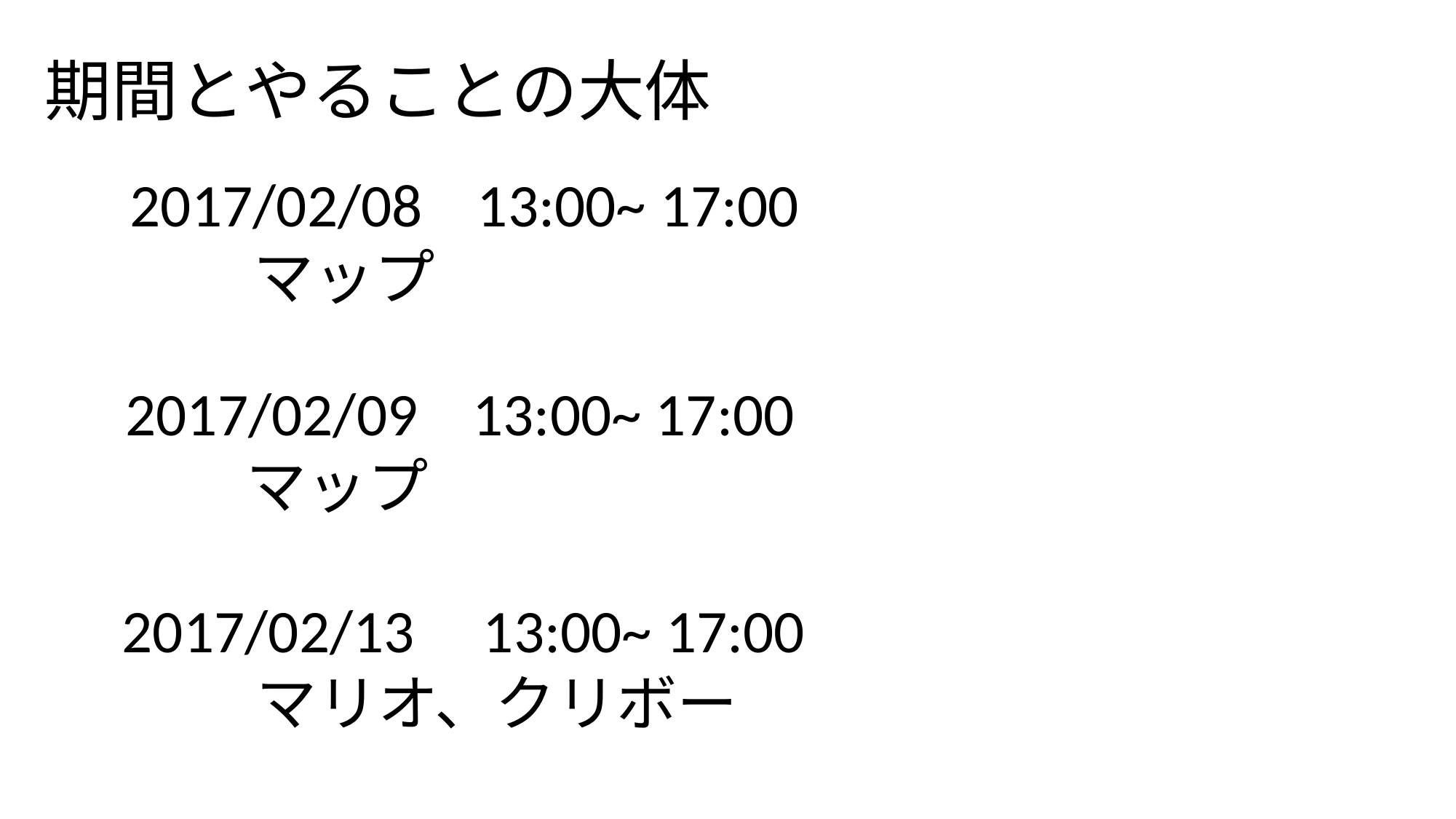

期間とやることの大体
2017/02/08    13:00~ 17:00
 　　  マップ
2017/02/09    13:00~ 17:00
　　マップ
2017/02/13     13:00~ 17:00
　　 マリオ、クリボー